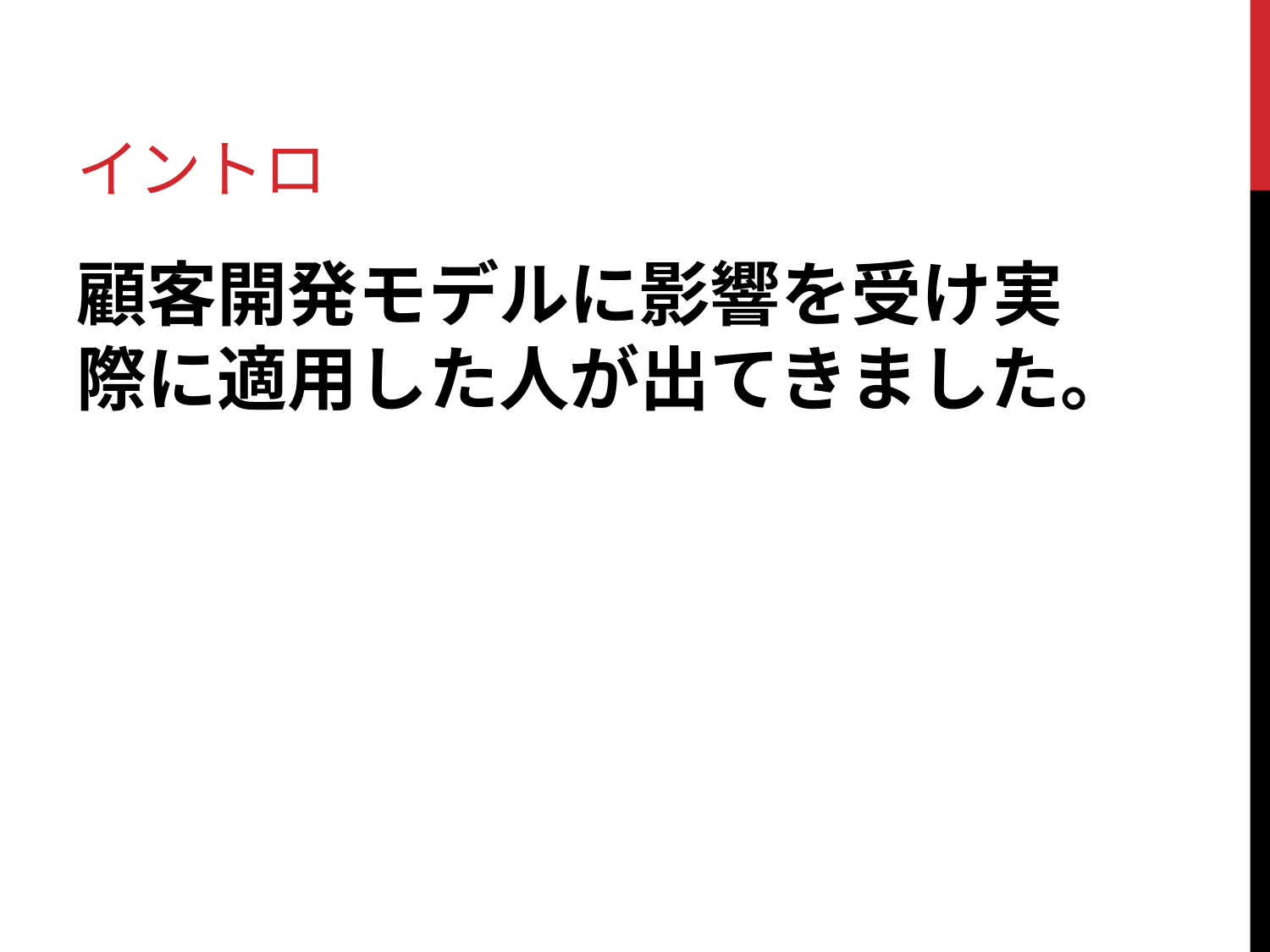

# イントロ
顧客開発モデルに影響を受け実際に適用した人が出てきました。